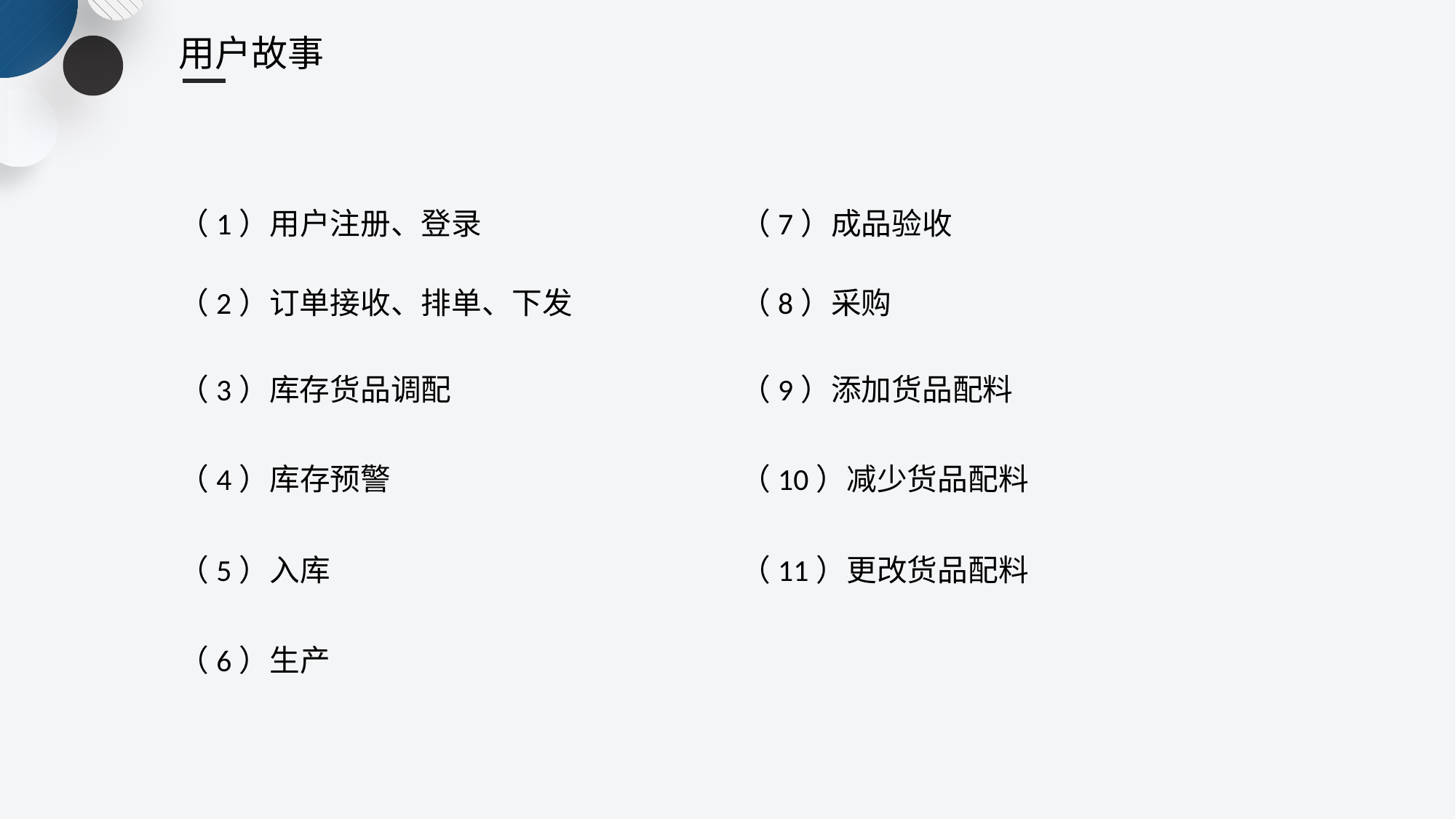

用户故事

（1）用户注册、登录
（7）成品验收
（2）订单接收、排单、下发
（8）采购
（3）库存货品调配
（9）添加货品配料
（4）库存预警
（10）减少货品配料
（5）入库
（11）更改货品配料
（6）生产